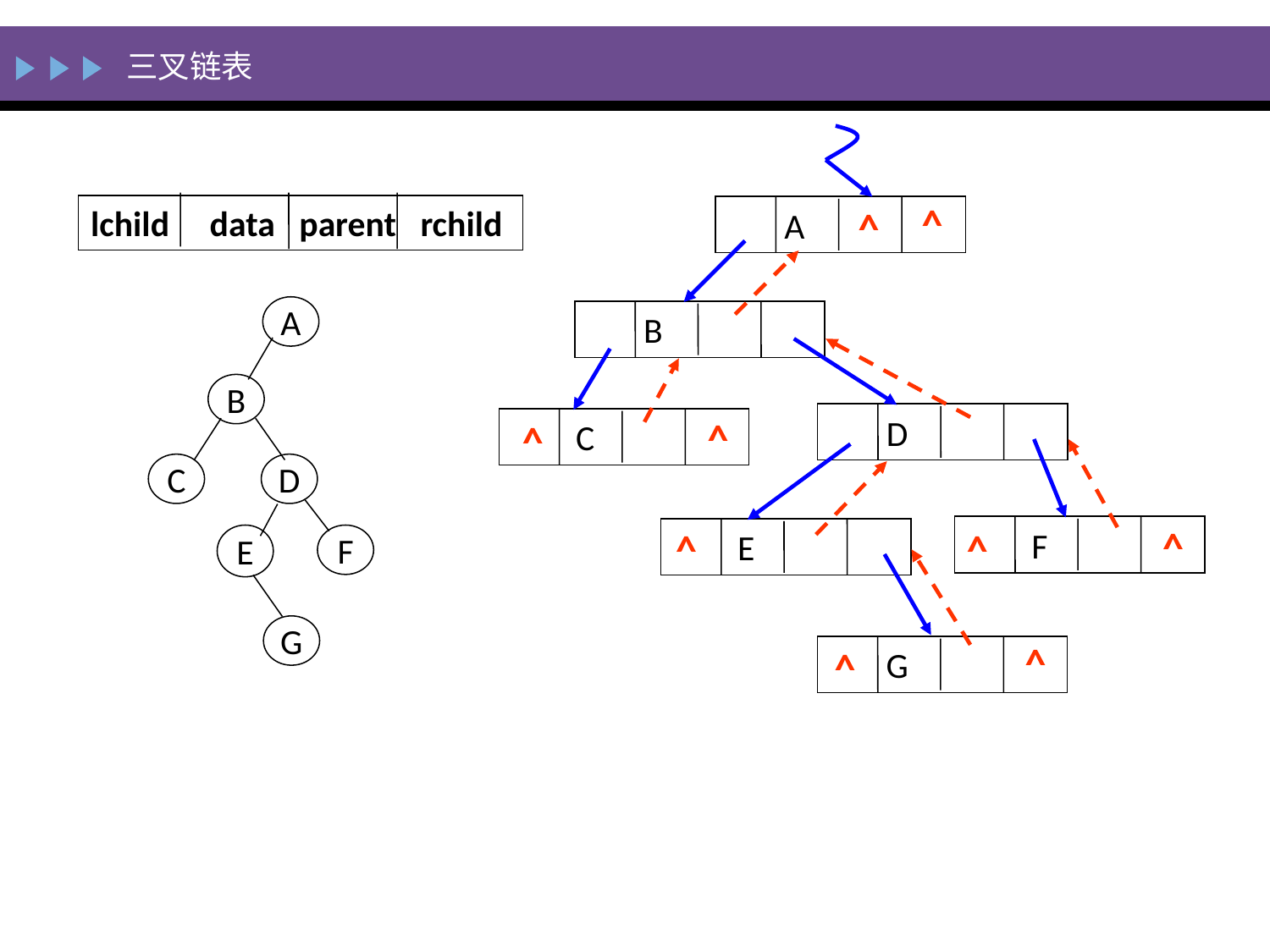

三叉链表

^
^
       A

       B

       D

        C

        F

        E

       G

^
^

^
^
^

^
^

lchild     data   parent   rchild
A

B

C
D

E
F

G